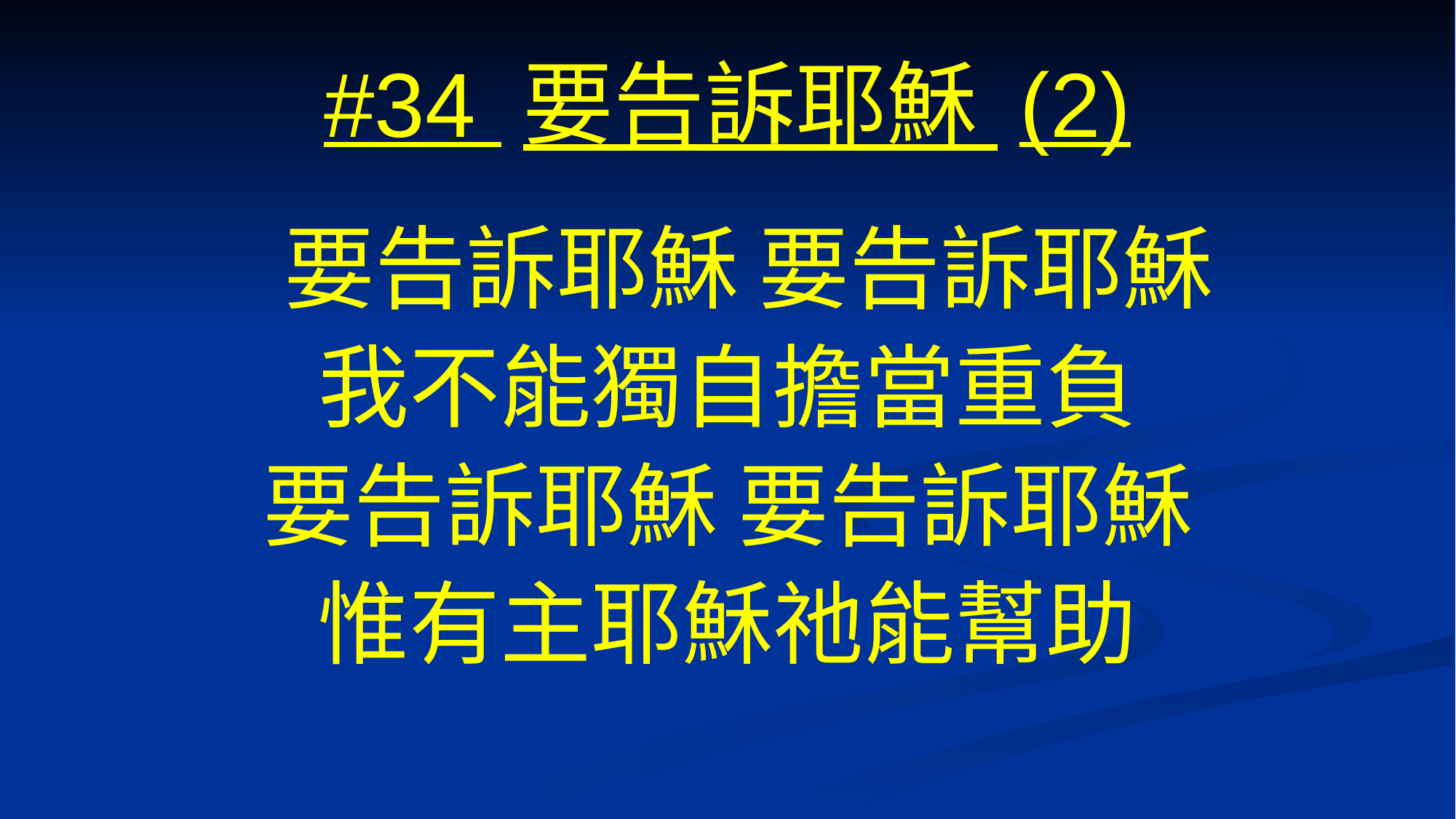

# #34 要告訴耶穌 (2)
 要告訴耶穌 要告訴耶穌
我不能獨自擔當重負
要告訴耶穌 要告訴耶穌
惟有主耶穌祂能幫助